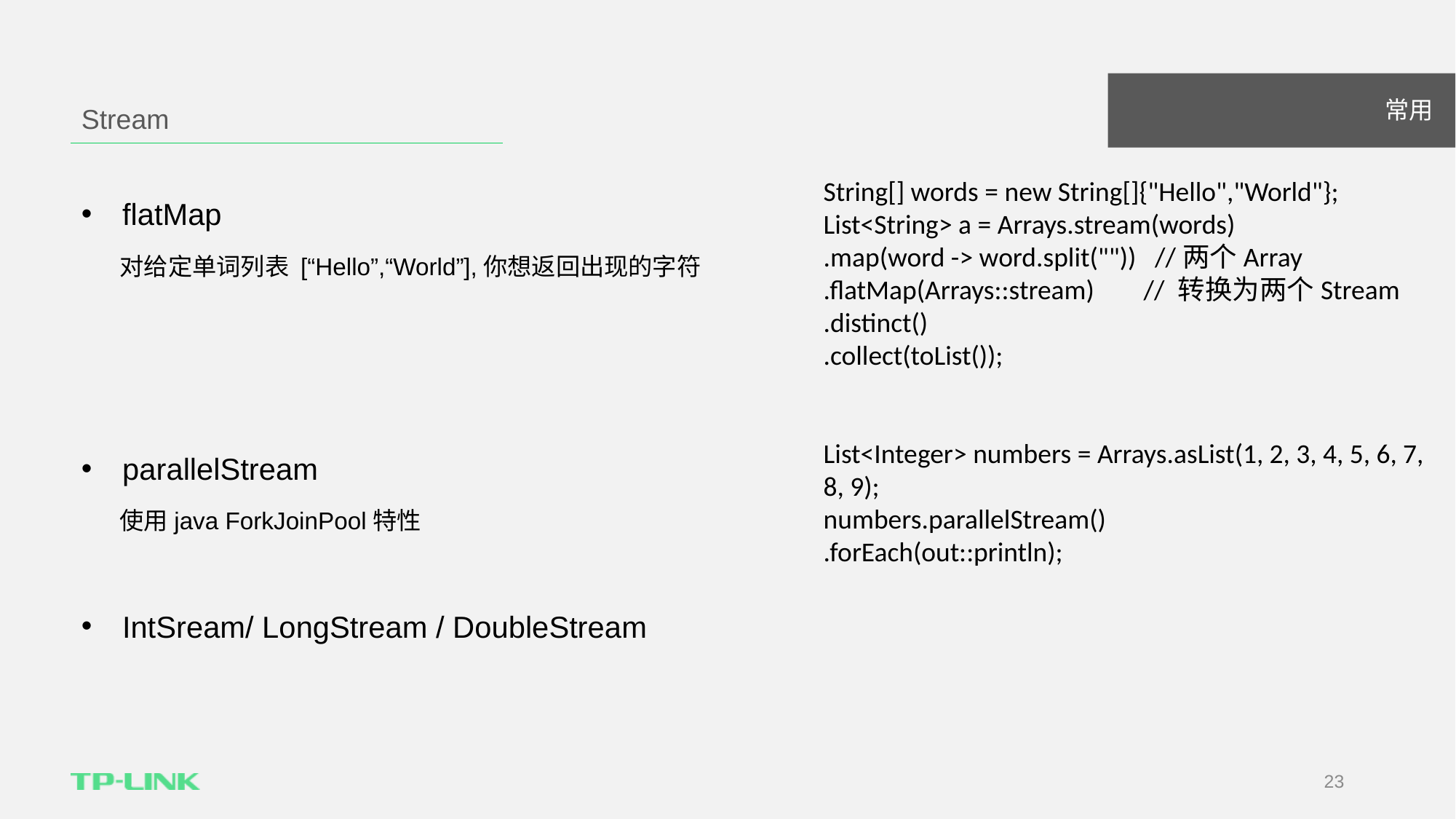

常用

# Stream
String[] words = new String[]{"Hello","World"};
List<String> a = Arrays.stream(words)
.map(word -> word.split(""))   //两个Array
.flatMap(Arrays::stream)        // 转换为两个Stream
.distinct()
.collect(toList());

List<Integer> numbers = Arrays.asList(1, 2, 3, 4, 5, 6, 7, 8, 9);
numbers.parallelStream()
.forEach(out::println);

flatMap
      对给定单词列表 [“Hello”,“World”],你想返回出现的字符

parallelStream
      使用java ForkJoinPool特性

IntSream/ LongStream / DoubleStream
23